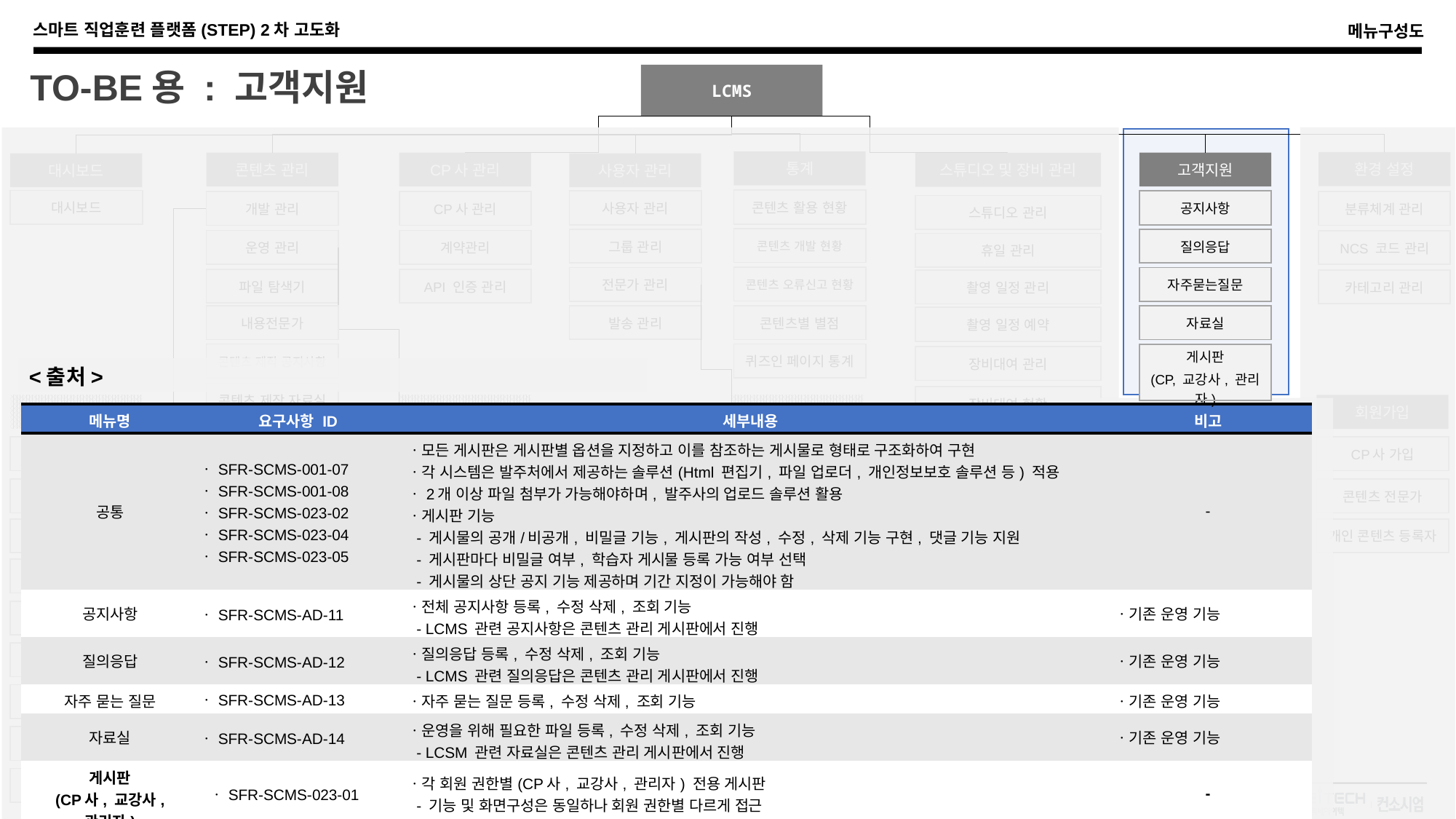

TO-BE용 : 고객지원
LCMS

통계
환경 설정
콘텐츠 관리
CP사 관리
고객지원
스튜디오 및 장비 관리
대시보드
사용자 관리
| 콘텐츠 활용 현황 |
| --- |
| 대시보드 |
| --- |
| 사용자 관리 |
| --- |
| 공지사항 |
| --- |
| 분류체계 관리 |
| --- |
| 개발 관리 |
| --- |
| CP사 관리 |
| --- |
| 스튜디오 관리 |
| --- |
| 콘텐츠 개발 현황 |
| --- |
| 그룹 관리 |
| --- |
| 질의응답 |
| --- |
| 운영 관리 |
| --- |
| 계약관리 |
| --- |
| NCS 코드 관리 |
| --- |
| 휴일 관리 |
| --- |
| 콘텐츠 오류신고 현황 |
| --- |
| 전문가 관리 |
| --- |
| 자주묻는질문 |
| --- |
| 파일 탐색기 |
| --- |
| API 인증 관리 |
| --- |
| 카테고리 관리 |
| --- |
| 촬영 일정 관리 |
| --- |
| 발송 관리 |
| --- |
| 내용전문가 |
| --- |
| 콘텐츠별 별점 |
| --- |
| 자료실 |
| --- |
| 촬영 일정 예약 |
| --- |
| 콘텐츠 제작 공지사항 |
| --- |
| 퀴즈인 페이지 통계 |
| --- |
| 게시판 (CP, 교강사, 관리자) |
| --- |
| 장비대여 관리 |
| --- |
<출처>

| 콘텐츠 제작 자료실 |
| --- |
| 장비대여 현황 |
| --- |
개발 관리
운영 관리
전문가 관리
회원가입

| 메뉴명 | 요구사항 ID | 세부내용 | 비고 |
| --- | --- | --- | --- |
| 공통 | ㆍSFR-SCMS-001-07 ㆍSFR-SCMS-001-08 ㆍSFR-SCMS-023-02 ㆍSFR-SCMS-023-04 ㆍSFR-SCMS-023-05 | ㆍ모든 게시판은 게시판별 옵션을 지정하고 이를 참조하는 게시물로 형태로 구조화하여 구현 ㆍ각 시스템은 발주처에서 제공하는 솔루션(Html 편집기, 파일 업로더, 개인정보보호 솔루션 등) 적용 ㆍ2개 이상 파일 첨부가 가능해야하며, 발주사의 업로드 솔루션 활용 ㆍ게시판 기능 - 게시물의 공개/비공개, 비밀글 기능, 게시판의 작성, 수정, 삭제 기능 구현, 댓글 기능 지원 - 게시판마다 비밀글 여부, 학습자 게시물 등록 가능 여부 선택 - 게시물의 상단 공지 기능 제공하며 기간 지정이 가능해야 함 - 게시물, 댓글은 사용자만 수정 및 삭제 가능하며 운영 관리자는 모든 내용의 수정 및 비게시 가능 | - |
| 공지사항 | ㆍSFR-SCMS-AD-11 | ㆍ전체 공지사항 등록, 수정 삭제, 조회 기능 - LCMS 관련 공지사항은 콘텐츠 관리 게시판에서 진행 | ㆍ기존 운영 기능 |
| 질의응답 | ㆍSFR-SCMS-AD-12 | ㆍ질의응답 등록, 수정 삭제, 조회 기능 - LCMS 관련 질의응답은 콘텐츠 관리 게시판에서 진행 | ㆍ기존 운영 기능 |
| 자주 묻는 질문 | ㆍSFR-SCMS-AD-13 | ㆍ자주 묻는 질문 등록, 수정 삭제, 조회 기능 | ㆍ기존 운영 기능 |
| 자료실 | ㆍSFR-SCMS-AD-14 | ㆍ운영을 위해 필요한 파일 등록, 수정 삭제, 조회 기능 - LCSM 관련 자료실은 콘텐츠 관리 게시판에서 진행 | ㆍ기존 운영 기능 |
| 게시판 (CP사, 교강사, 관리자) | ㆍSFR-SCMS-023-01 | ㆍ각 회원 권한별(CP사, 교강사, 관리자) 전용 게시판 - 기능 및 화면구성은 동일하나 회원 권한별 다르게 접근 | - |
| 콘텐츠 제작 질의사항 |
| --- |
| 총괄 |
| --- |
| 총괄 |
| --- |
| 회원정보 |
| --- |
| CP사 가입 |
| --- |
| 기본정보 |
| --- |
| 콘텐츠 오류 신고 |
| --- |
| 커뮤니티 |
| --- |
| 콘텐츠 전문가 |
| --- |
| 기본 정보 |
| --- |
| 내용전문가 |
| --- |
| 콘텐츠 평가 |
| --- |
| 접수현황 |
| --- |
| 개인 콘텐츠 등록자 |
| --- |
| 과목 코드 |
| --- |
| 프로토 타입 |
| --- |
| 강의계획서 |
| --- |
| 개인 콘텐츠 승인 |
| --- |
| 공고등록 |
| --- |
| 양산 콘텐츠 |
| --- |

| 통합 검수 |
| --- |
| 원고 |
| --- |
| 내용 자문 |
| --- |
| 최종 제출 |
| --- |
| 기능 자문 |
| --- |
| 화면설계서 |
| --- |
| 버전 관리 |
| --- |
| 문제 은행 |
| --- |
| 촬영/녹음 |
| --- |
| 오류 내역 |
| --- |
| 기타 산출물 |
| --- |
| 개발물 수급 |
| --- |